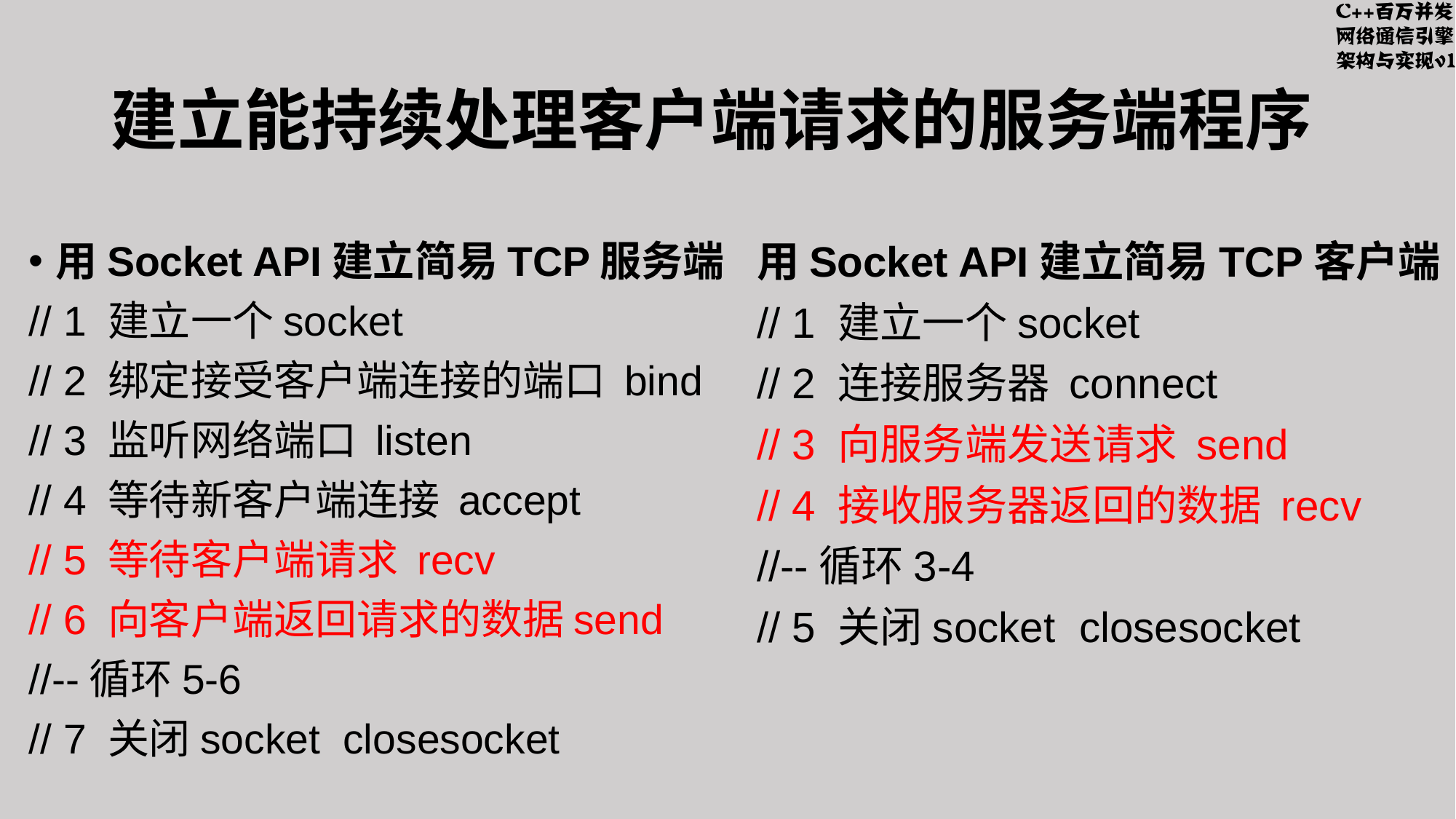

# 建立能持续处理客户端请求的服务端程序
用Socket API建立简易TCP客户端
// 1 建立一个socket
// 2 连接服务器 connect
// 3 向服务端发送请求 send
// 4 接收服务器返回的数据 recv
//--循环3-4
// 5 关闭socket  closesocket
用Socket API建立简易TCP服务端
// 1 建立一个socket
// 2 绑定接受客户端连接的端口 bind
// 3 监听网络端口 listen
// 4 等待新客户端连接 accept
// 5 等待客户端请求 recv
// 6 向客户端返回请求的数据send
//--循环5-6
// 7 关闭socket  closesocket